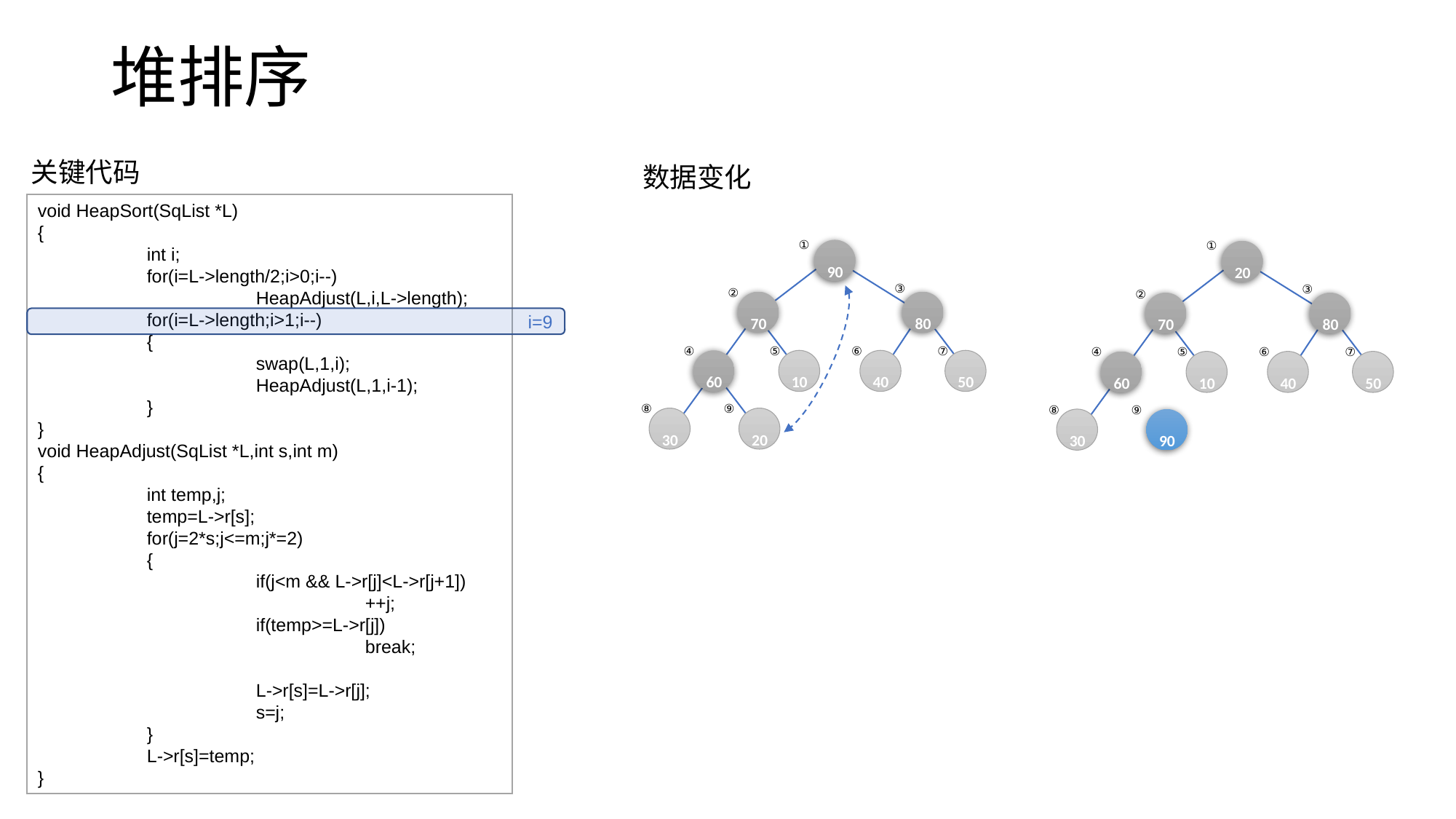

# 堆排序
关键代码
数据变化
void HeapSort(SqList *L)
{
	int i;
	for(i=L->length/2;i>0;i--)
		HeapAdjust(L,i,L->length);
	for(i=L->length;i>1;i--)
	{
		swap(L,1,i); 				HeapAdjust(L,1,i-1);
	}
}
void HeapAdjust(SqList *L,int s,int m)
{
	int temp,j;
	temp=L->r[s];
	for(j=2*s;j<=m;j*=2)
	{
		if(j<m && L->r[j]<L->r[j+1])
			++j;
		if(temp>=L->r[j])
			break;
		L->r[s]=L->r[j];
		s=j;
	}
	L->r[s]=temp;
}
①
①
90

20

③

③
②
②
70

80

70

80

i=9
④
⑤
⑥
⑦
④
⑤
⑥
⑦
60

10

40

50

60

10

40

50

⑧
⑨
⑧
⑨
30

20

30

90